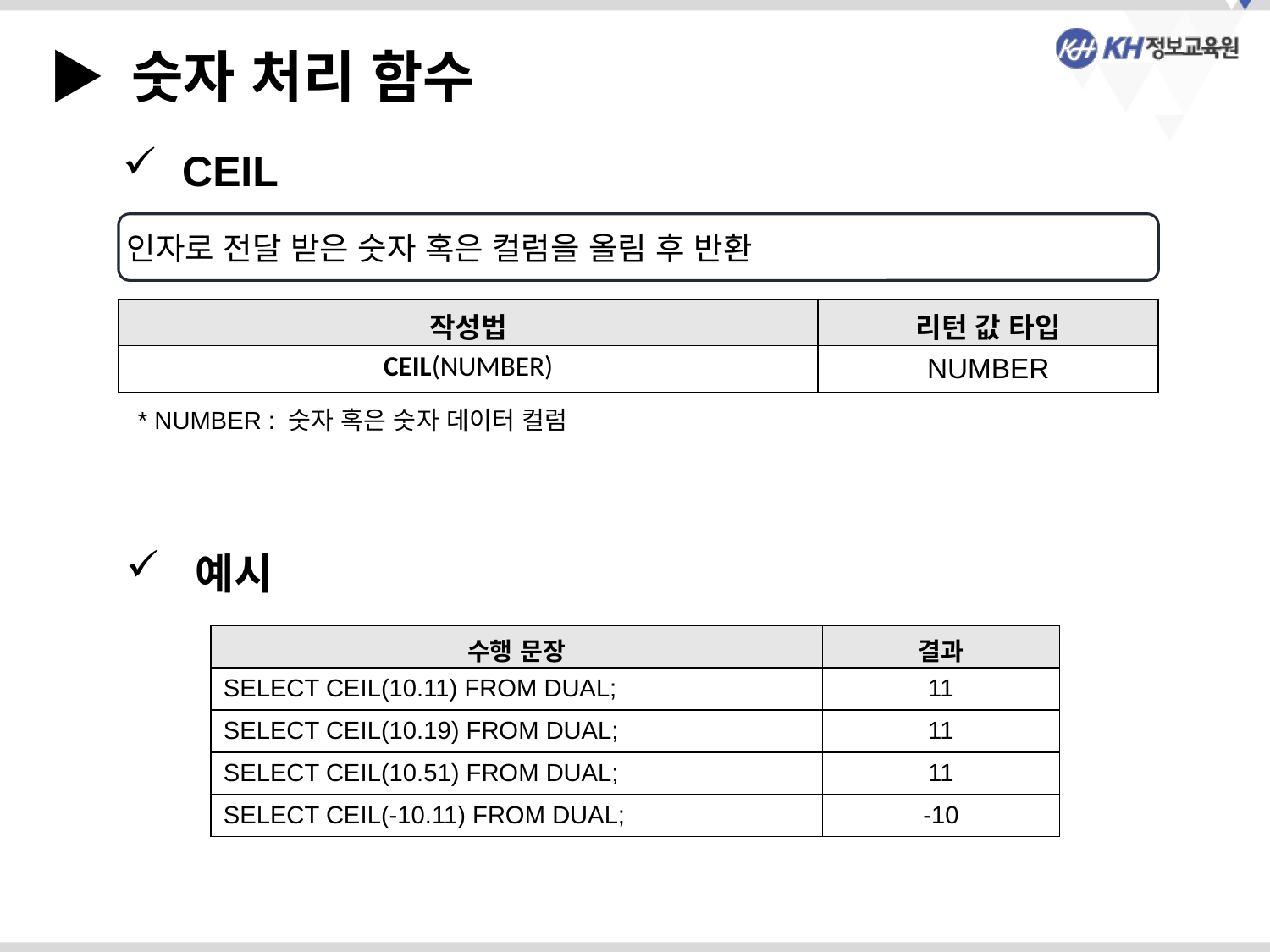

▶ 숫자 처리 함수
 CEIL
인자로 전달 받은 숫자 혹은 컬럼을 올림 후 반환
| 작성법 | 리턴 값 타입 |
| --- | --- |
| CEIL(NUMBER) | NUMBER |
* NUMBER : 숫자 혹은 숫자 데이터 컬럼
 예시
| 수행 문장 | 결과 |
| --- | --- |
| SELECT CEIL(10.11) FROM DUAL; | 11 |
| SELECT CEIL(10.19) FROM DUAL; | 11 |
| SELECT CEIL(10.51) FROM DUAL; | 11 |
| SELECT CEIL(-10.11) FROM DUAL; | -10 |